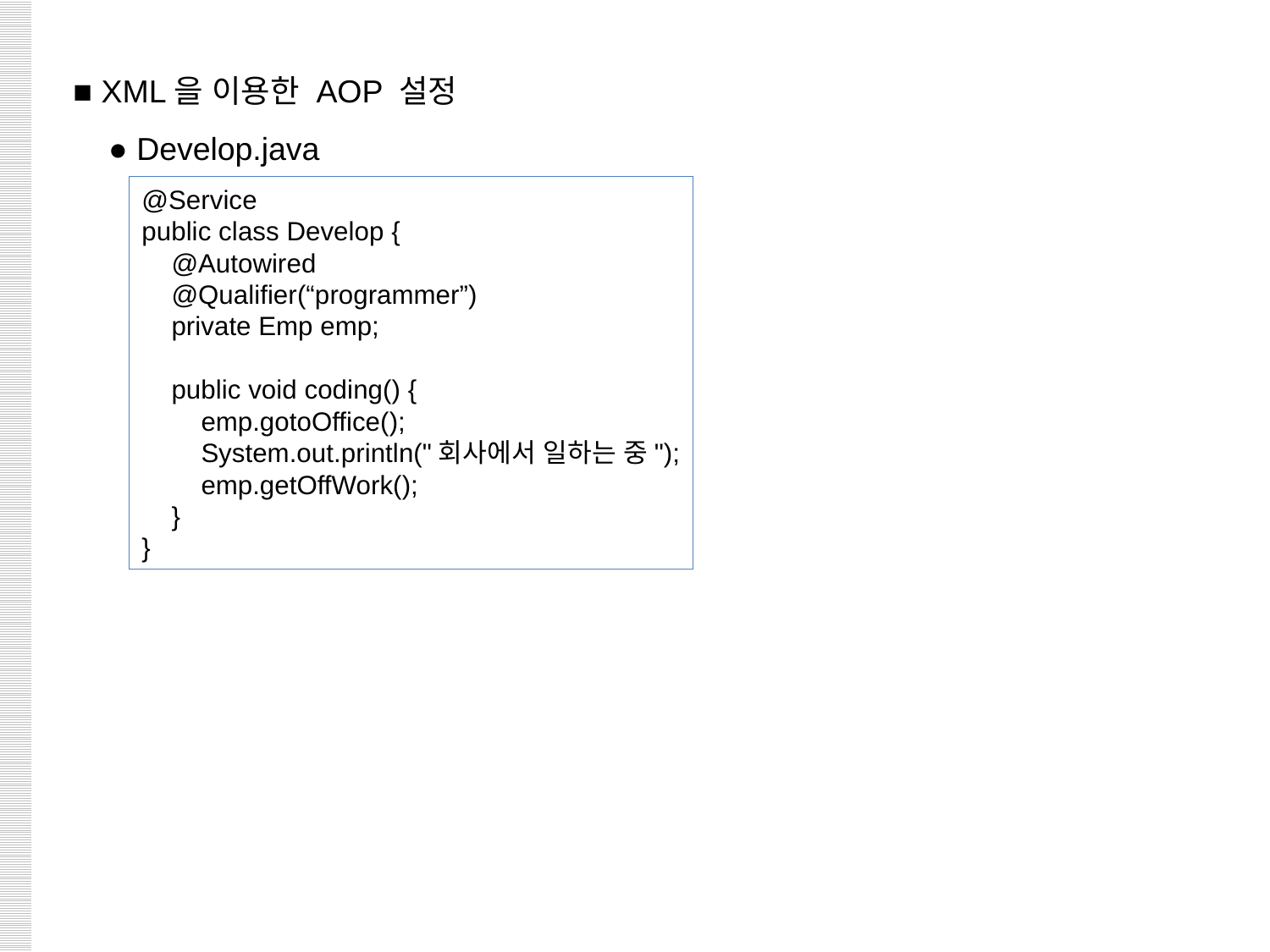

■ XML을 이용한 AOP 설정
    ● Develop.java
@Service
public class Develop {
    @Autowired
    @Qualifier(“programmer”)
    private Emp emp;

    public void coding() {
        emp.gotoOffice();
        System.out.println("회사에서 일하는 중");
        emp.getOffWork();
    }
}